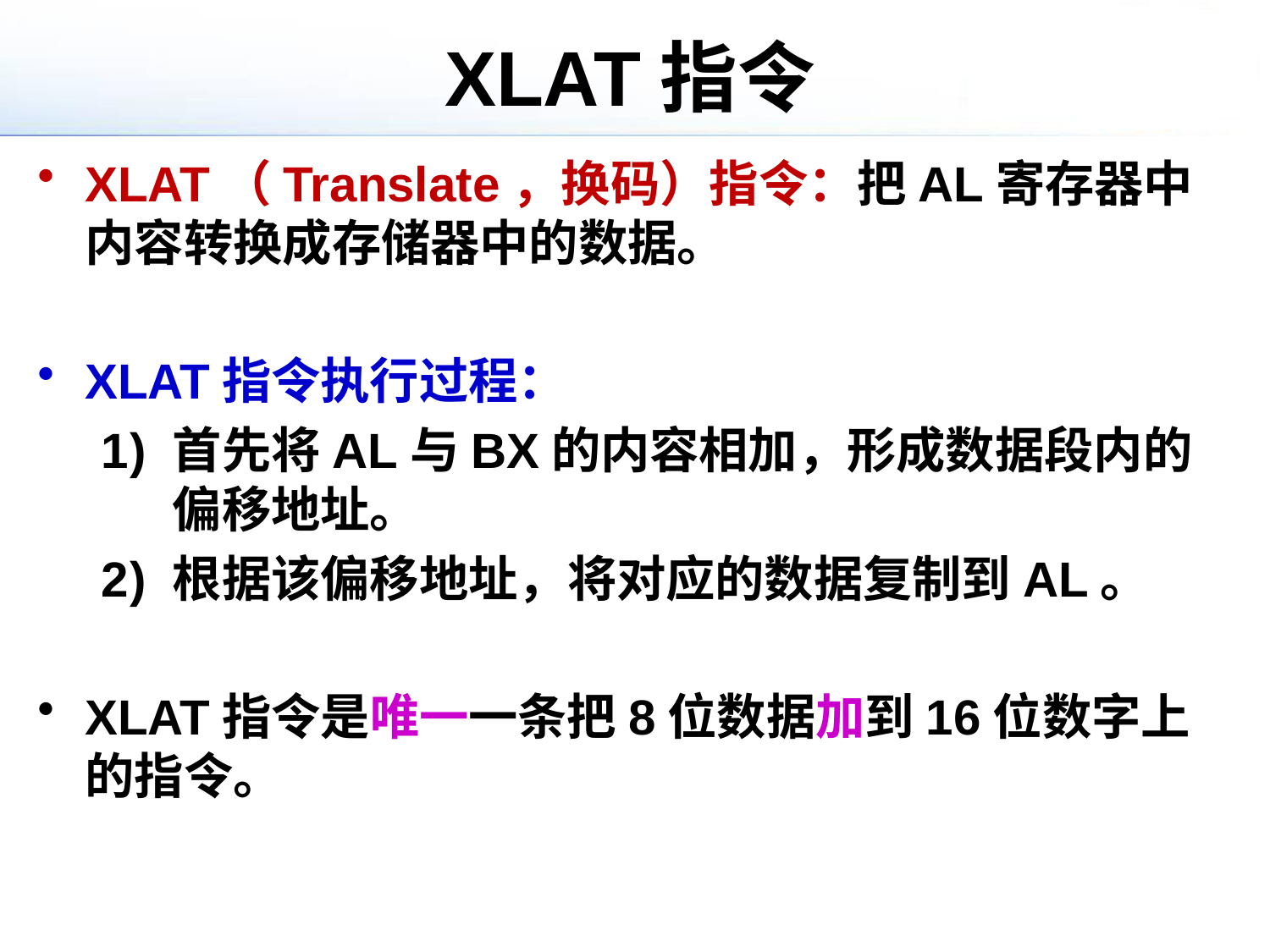

# XLAT指令
XLAT（Translate，换码）指令：把AL寄存器中内容转换成存储器中的数据。

XLAT指令执行过程：
首先将AL与BX的内容相加，形成数据段内的偏移地址。
根据该偏移地址，将对应的数据复制到AL。

XLAT指令是唯一一条把8位数据加到16位数字上的指令。